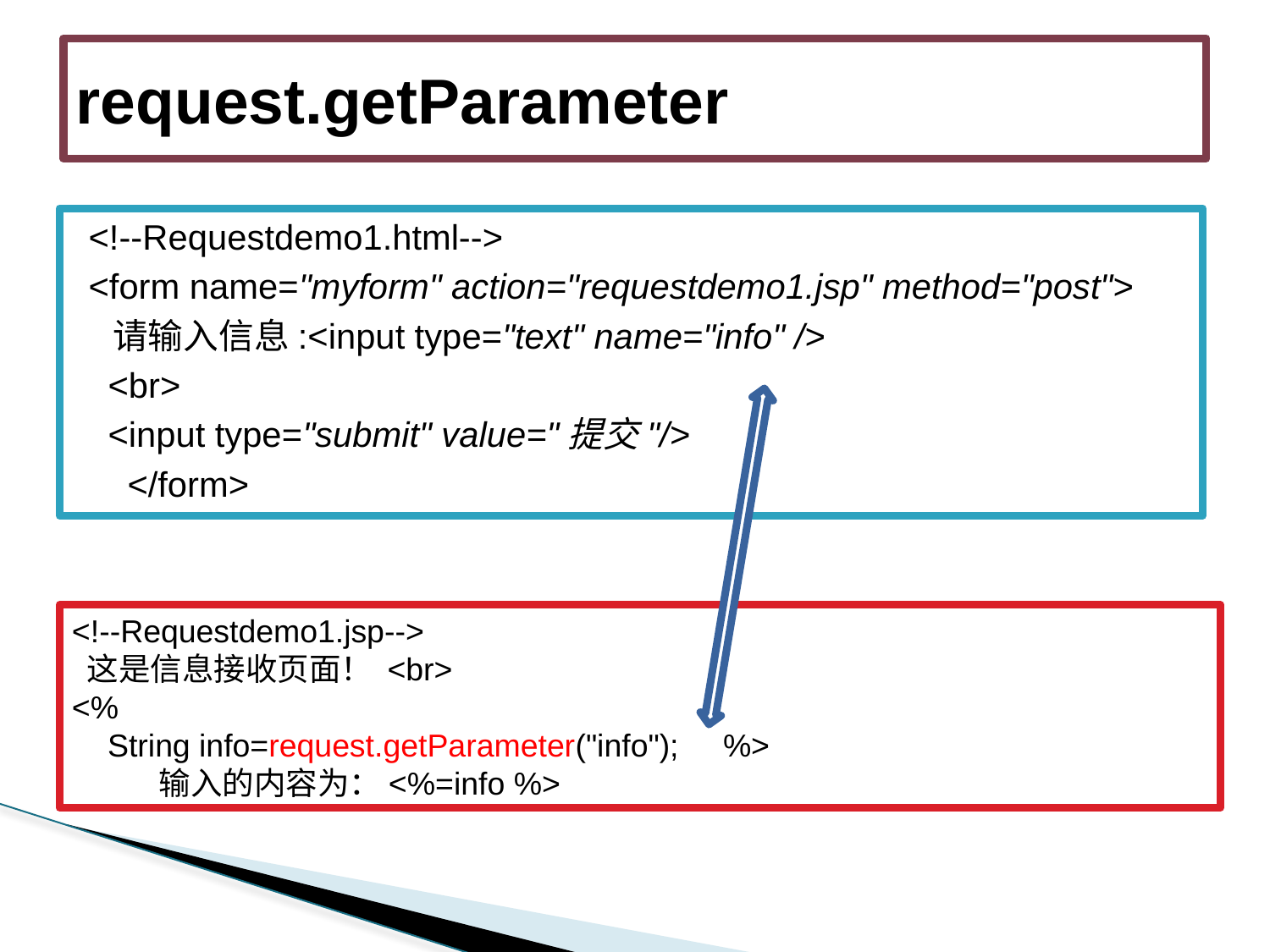

# request.getParameter
<!--Requestdemo1.html-->
<form name="myform" action="requestdemo1.jsp" method="post">
  请输入信息:<input type="text" name="info" />
  <br>
  <input type="submit" value="提交"/>
    </form>

<!--Requestdemo1.jsp-->
 这是信息接收页面！ <br>
<%
    String info=request.getParameter("info");     %>
           输入的内容为：<%=info %>